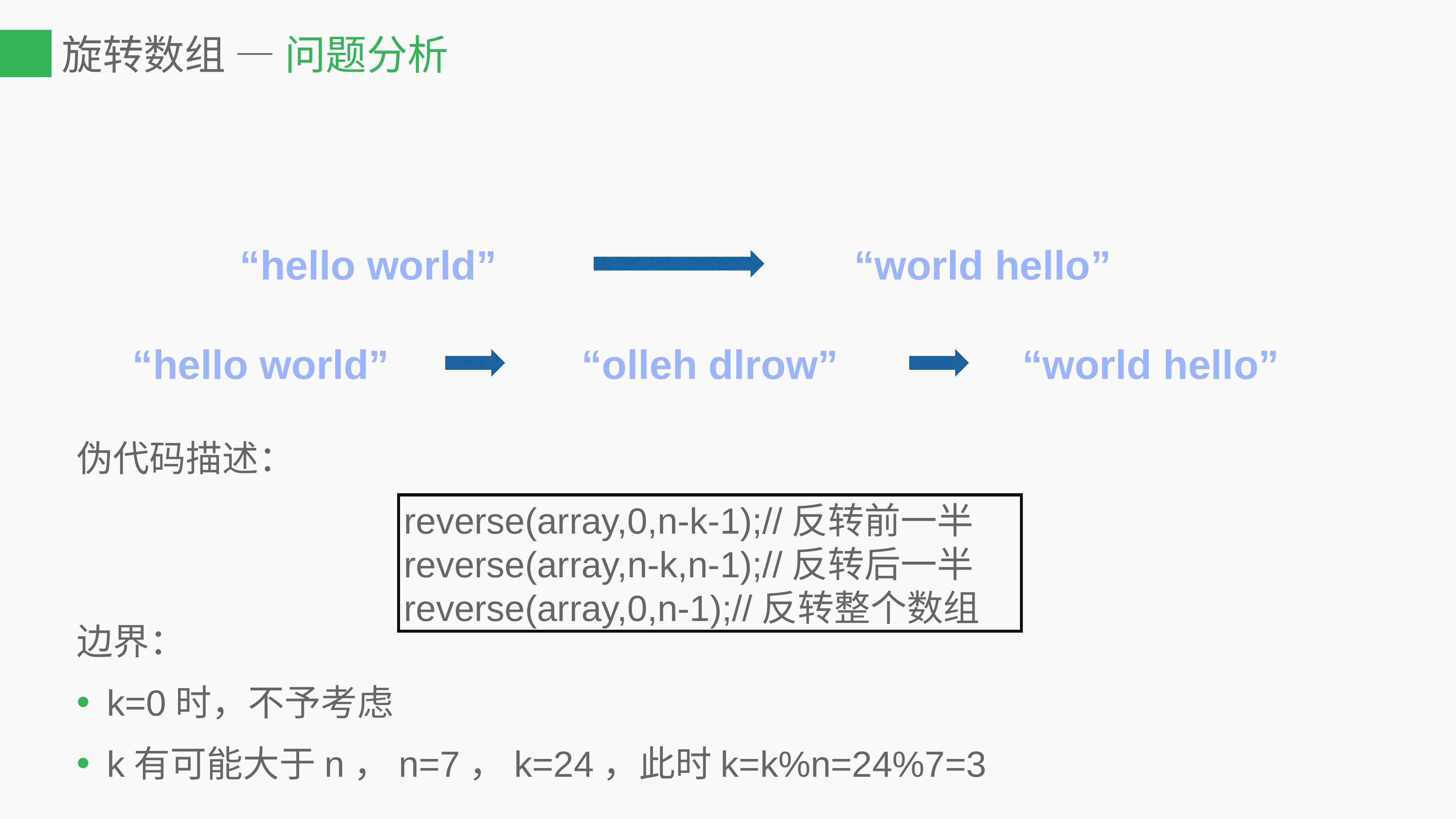

# 旋转数组 — 问题分析

伪代码描述：

边界：
k=0时，不予考虑
k有可能大于n，n=7，k=24，此时k=k%n=24%7=3

“hello world”
“world hello”

“hello world”
“olleh dlrow”
“world hello”

reverse(array,0,n-k-1);//反转前一半
reverse(array,n-k,n-1);//反转后一半
reverse(array,0,n-1);//反转整个数组